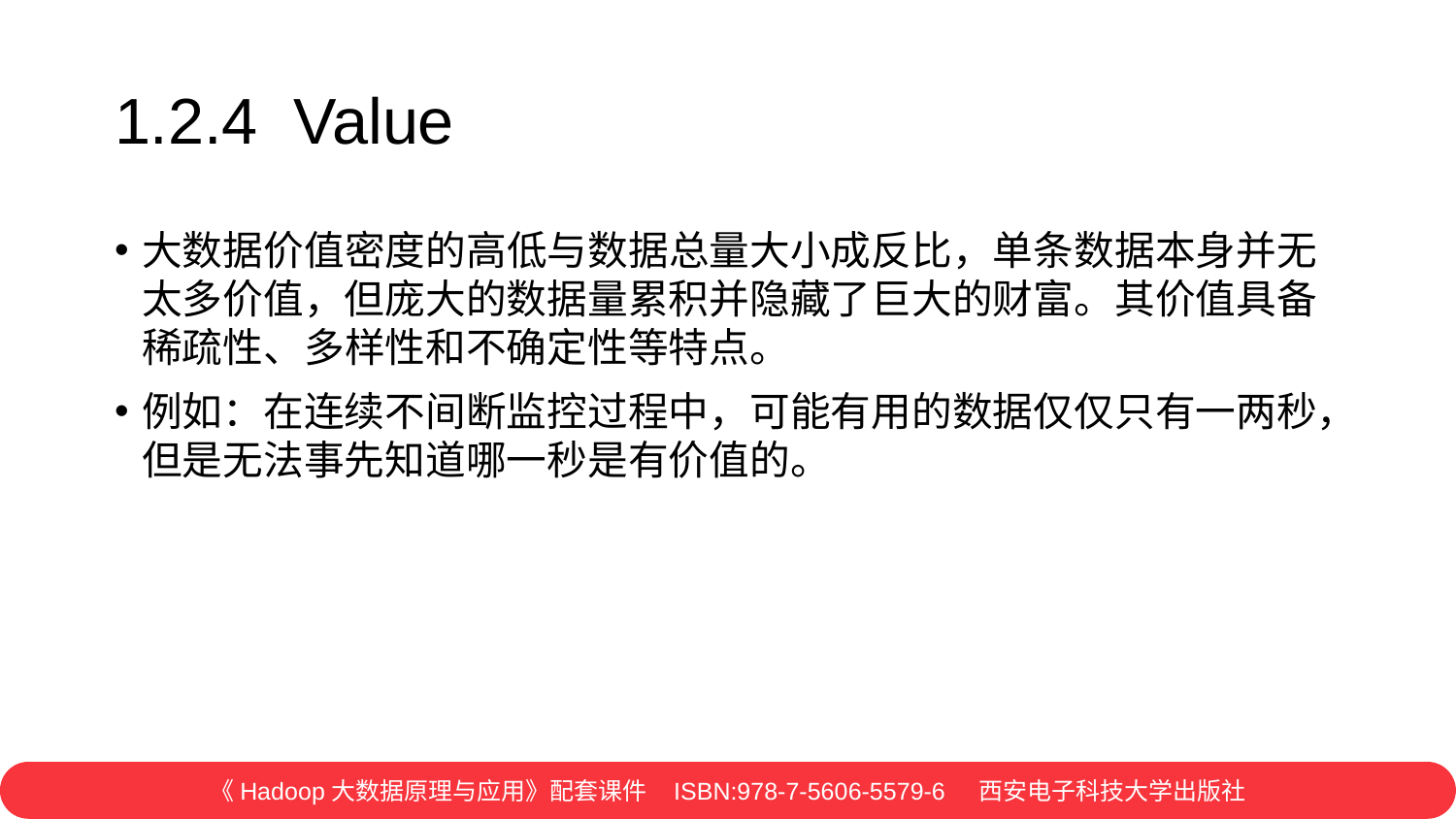

# 1.2.4  Value
大数据价值密度的高低与数据总量大小成反比，单条数据本身并无太多价值，但庞大的数据量累积并隐藏了巨大的财富。其价值具备稀疏性、多样性和不确定性等特点。
例如：在连续不间断监控过程中，可能有用的数据仅仅只有一两秒，但是无法事先知道哪一秒是有价值的。